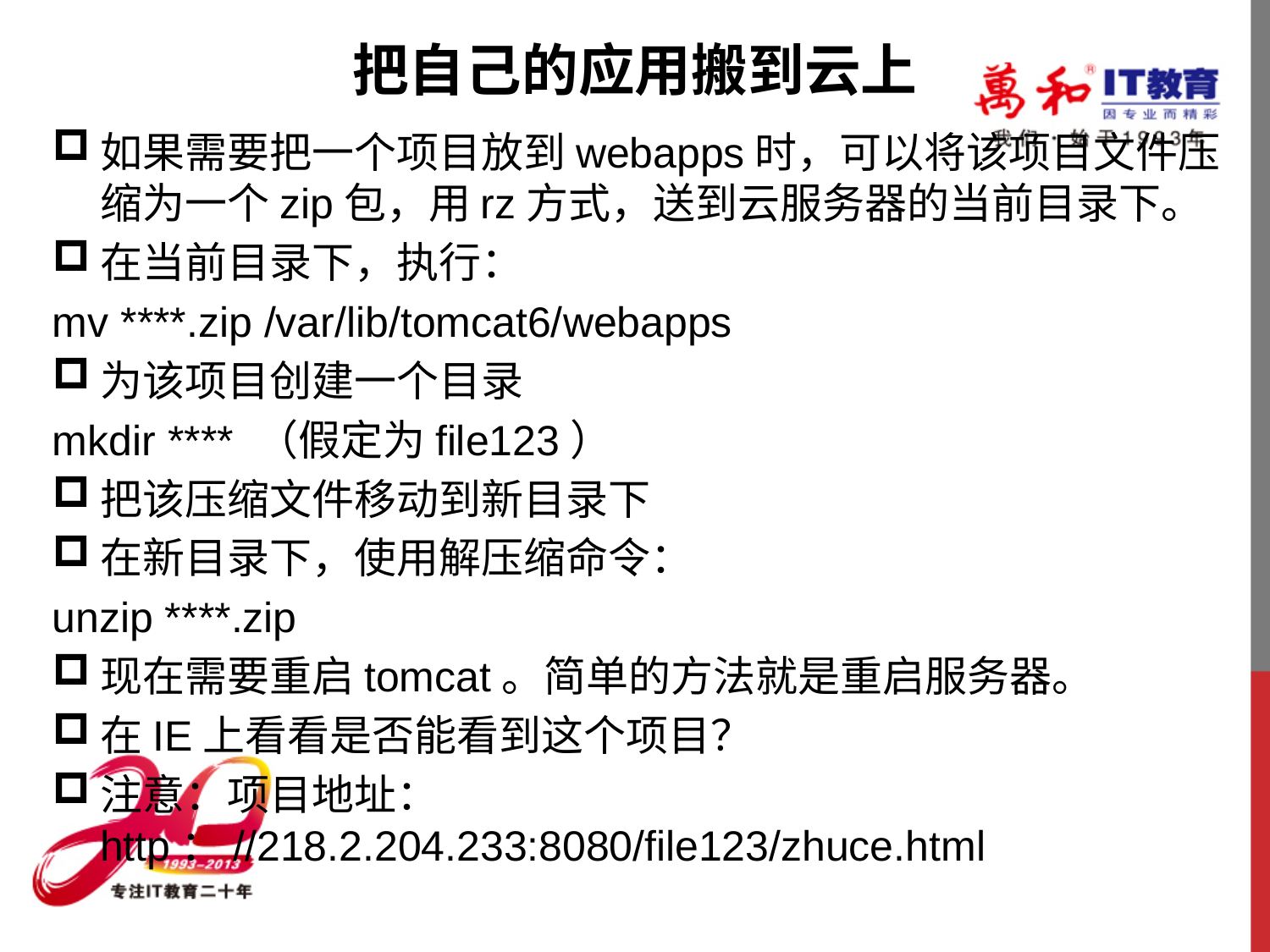

# 把自己的应用搬到云上
如果需要把一个项目放到webapps时，可以将该项目文件压缩为一个zip包，用rz方式，送到云服务器的当前目录下。
在当前目录下，执行：
mv ****.zip /var/lib/tomcat6/webapps
为该项目创建一个目录
mkdir **** （假定为file123）
把该压缩文件移动到新目录下
在新目录下，使用解压缩命令：
unzip ****.zip
现在需要重启tomcat。简单的方法就是重启服务器。
在IE上看看是否能看到这个项目？
注意：项目地址： http：//218.2.204.233:8080/file123/zhuce.html